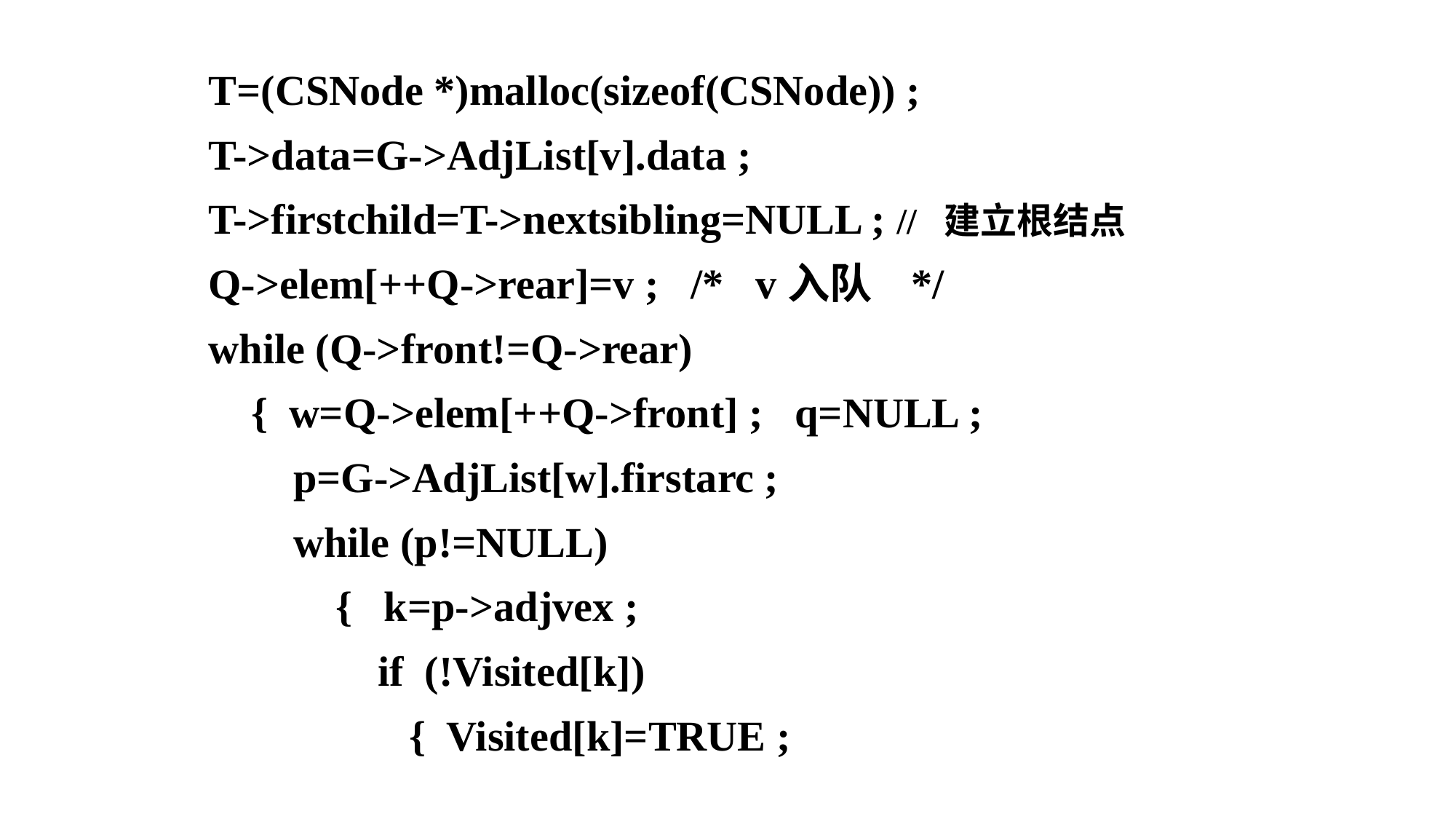

T=(CSNode *)malloc(sizeof(CSNode)) ;
T->data=G->AdjList[v].data ;
T->firstchild=T->nextsibling=NULL ; //  建立根结点
Q->elem[++Q->rear]=v ;   /*   v入队   */
while (Q->front!=Q->rear)
{  w=Q->elem[++Q->front] ;   q=NULL ;
p=G->AdjList[w].firstarc ;
while (p!=NULL)
    {   k=p->adjvex ;
        if  (!Visited[k])
           {  Visited[k]=TRUE ;